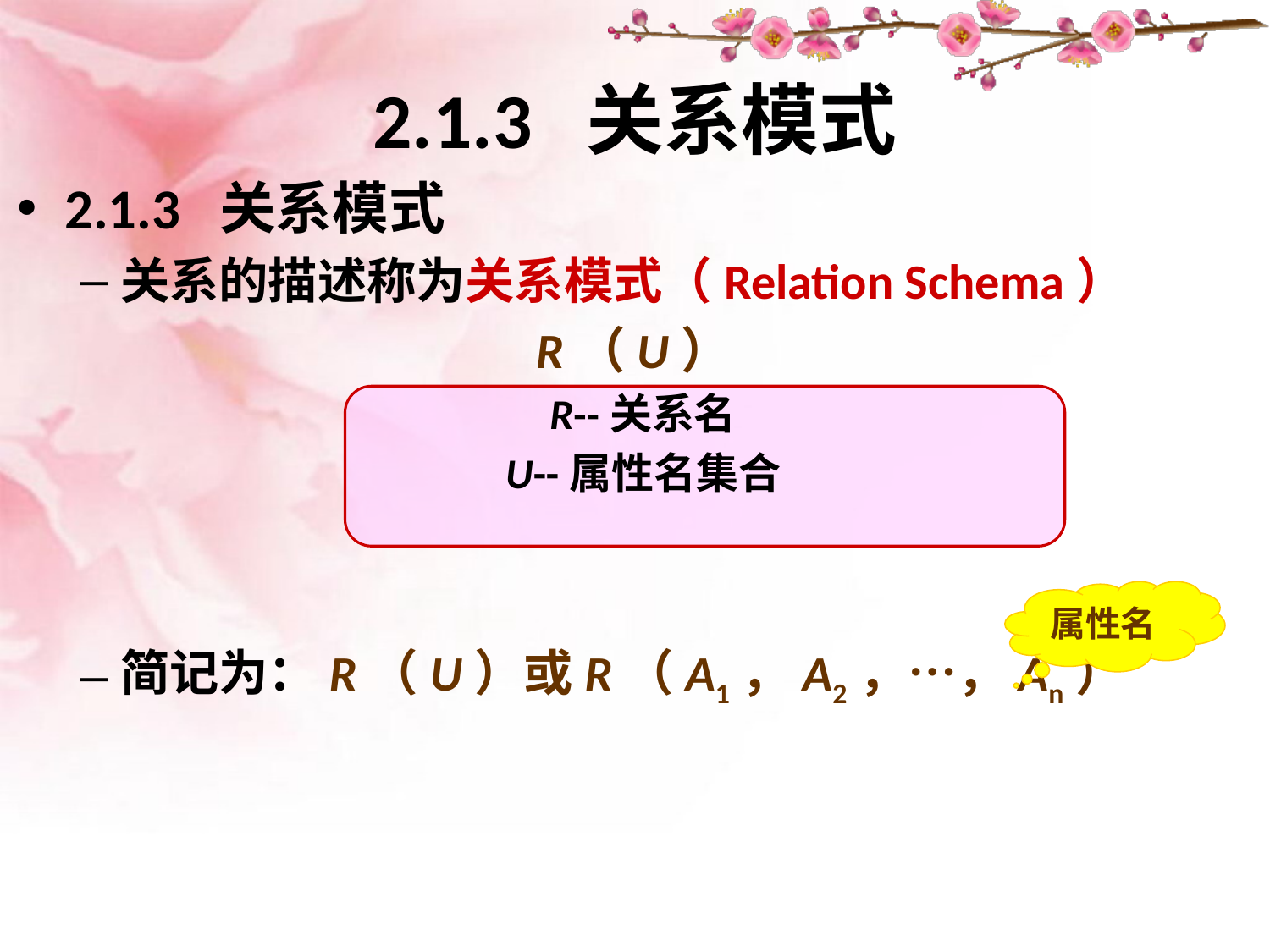

# 2.1.3  关系模式
2.1.3  关系模式
关系的描述称为关系模式（Relation Schema）
   R（U）
R--关系名
U--属性名集合

简记为：R（U）或R（A1，A2，…，An）

属性名